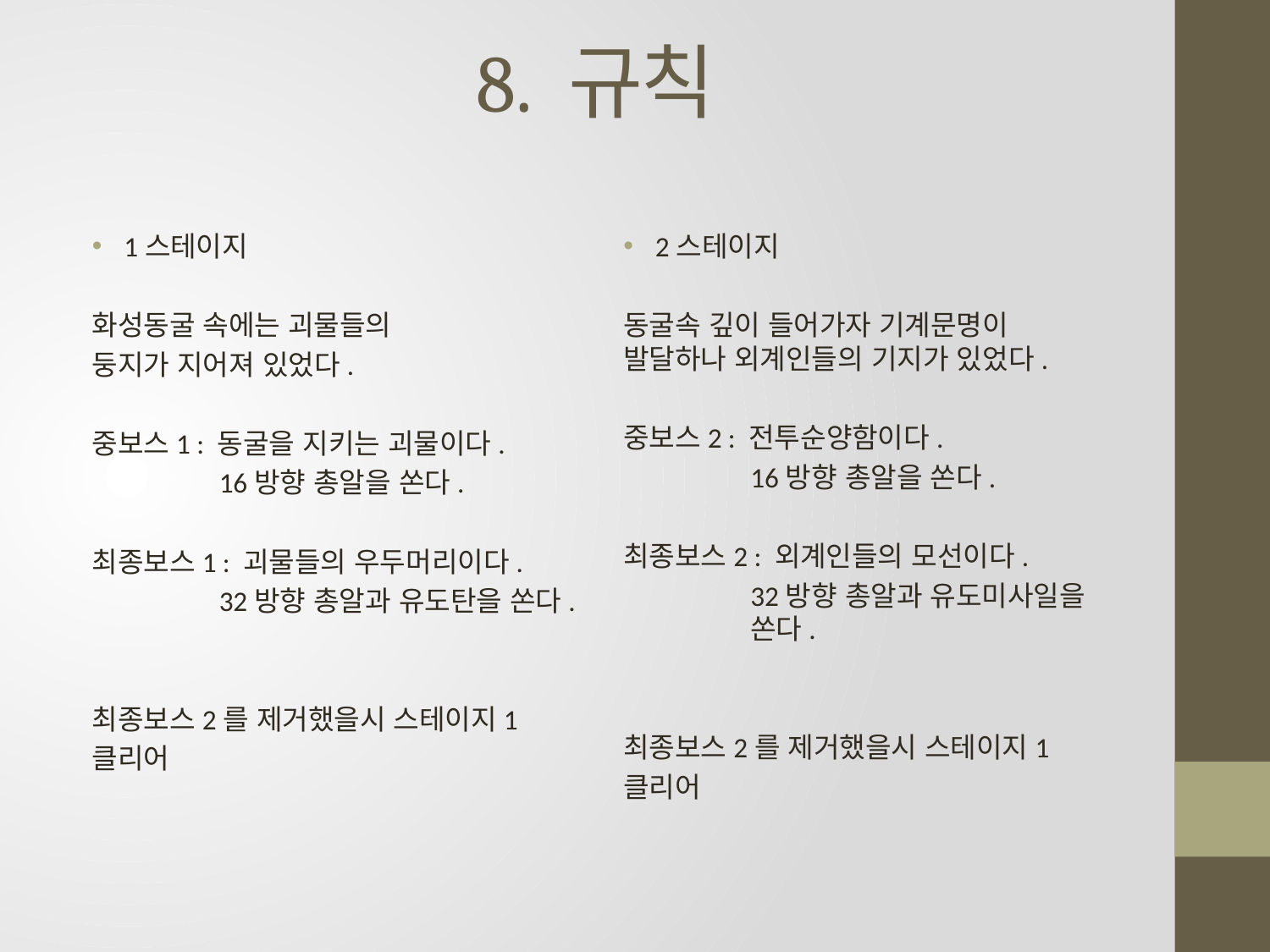

# 8. 규칙
1스테이지

화성동굴 속에는 괴물들의
둥지가 지어져 있었다.

중보스1 : 동굴을 지키는 괴물이다.
	16방향 총알을 쏜다.

최종보스1 : 괴물들의 우두머리이다.
	32방향 총알과 유도탄을 쏜다.

최종보스2를 제거했을시 스테이지1
클리어
2스테이지

동굴속 깊이 들어가자 기계문명이 발달하나 외계인들의 기지가 있었다.

중보스2 : 전투순양함이다.
	16방향 총알을 쏜다.

최종보스2 : 외계인들의 모선이다.
	32방향 총알과 유도미사일을 	쏜다.

최종보스2를 제거했을시 스테이지1
클리어